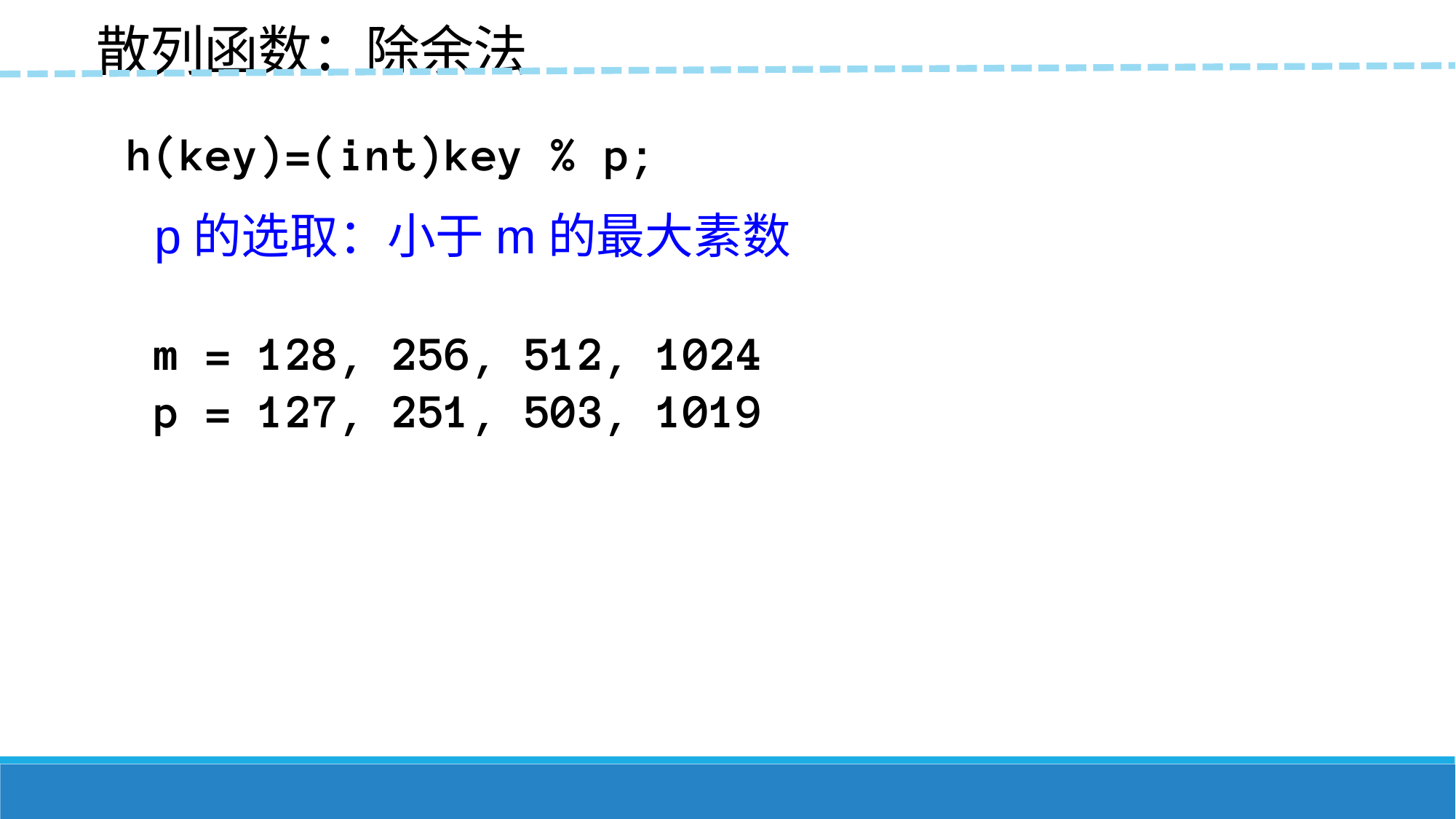

散列函数：除余法
h(key)=(int)key % p;
 p的选取：小于m的最大素数

 m = 128, 256, 512, 1024
 p = 127, 251, 503, 1019